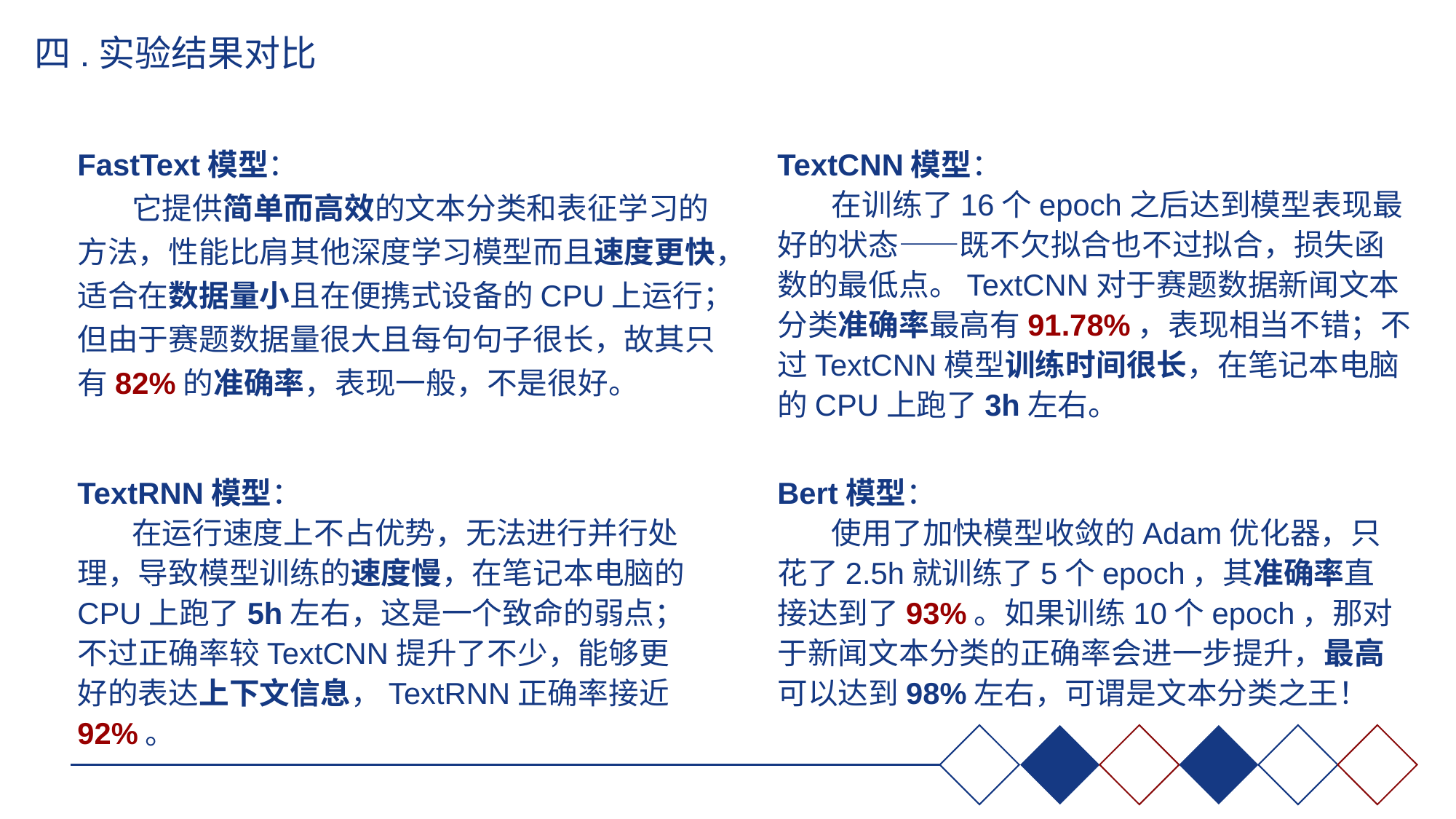

四.实验结果对比
FastText模型：
       它提供简单而高效的文本分类和表征学习的方法，性能比肩其他深度学习模型而且速度更快，适合在数据量小且在便携式设备的CPU上运行；但由于赛题数据量很大且每句句子很长，故其只有82%的准确率，表现一般，不是很好。
TextCNN模型：
       在训练了16个epoch之后达到模型表现最好的状态——既不欠拟合也不过拟合，损失函数的最低点。TextCNN对于赛题数据新闻文本分类准确率最高有91.78%，表现相当不错；不过TextCNN模型训练时间很长，在笔记本电脑的CPU上跑了3h左右。
TextRNN模型：
       在运行速度上不占优势，无法进行并行处理，导致模型训练的速度慢，在笔记本电脑的CPU上跑了5h左右，这是一个致命的弱点；不过正确率较TextCNN提升了不少，能够更好的表达上下文信息，TextRNN正确率接近92%。
Bert模型：
       使用了加快模型收敛的Adam优化器，只花了2.5h就训练了5个epoch，其准确率直接达到了93%。如果训练10个epoch，那对于新闻文本分类的正确率会进一步提升，最高可以达到98%左右，可谓是文本分类之王！